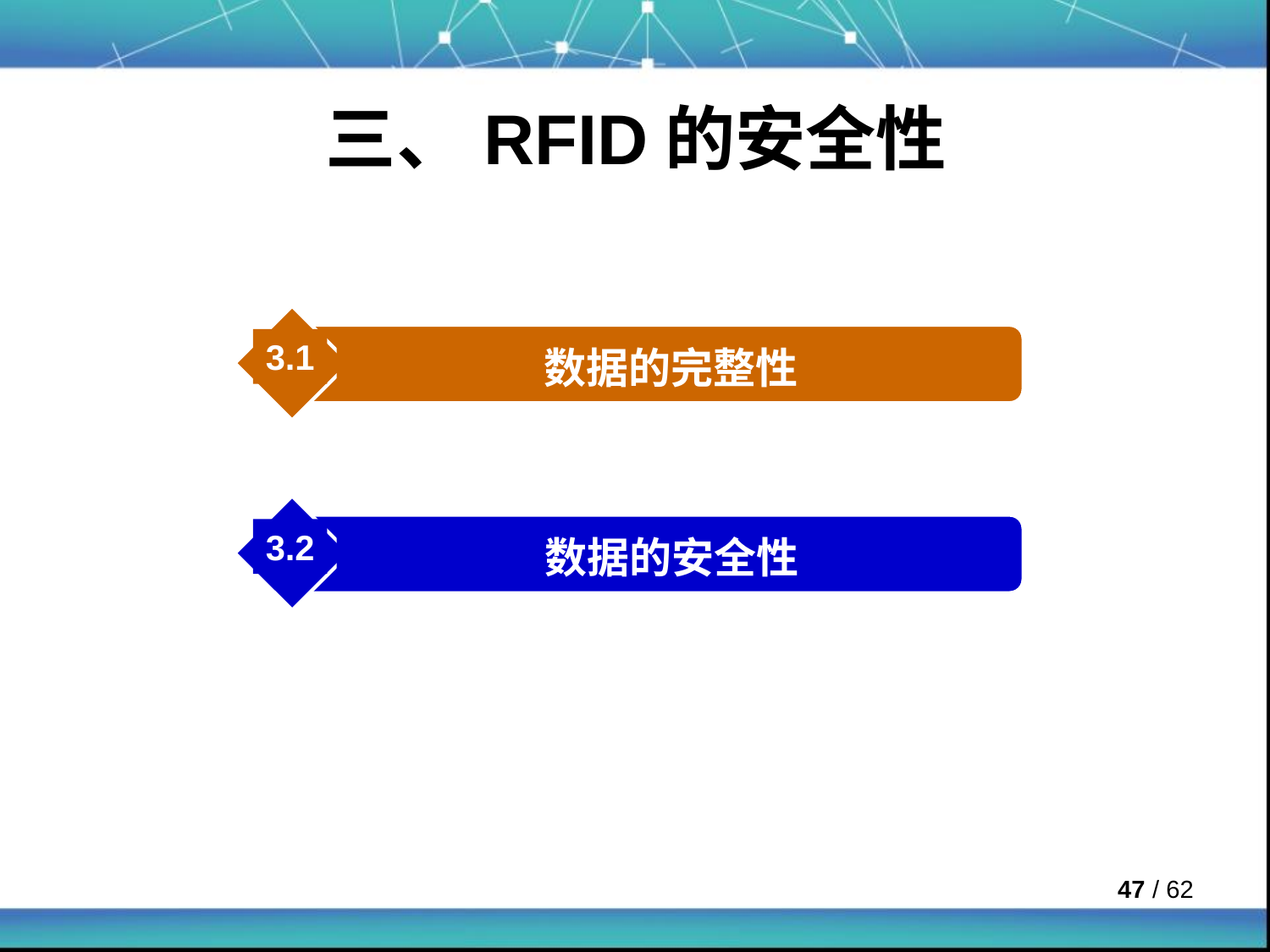

# 三、RFID的安全性

3.1
数据的完整性

3.2
数据的安全性
47 / 62